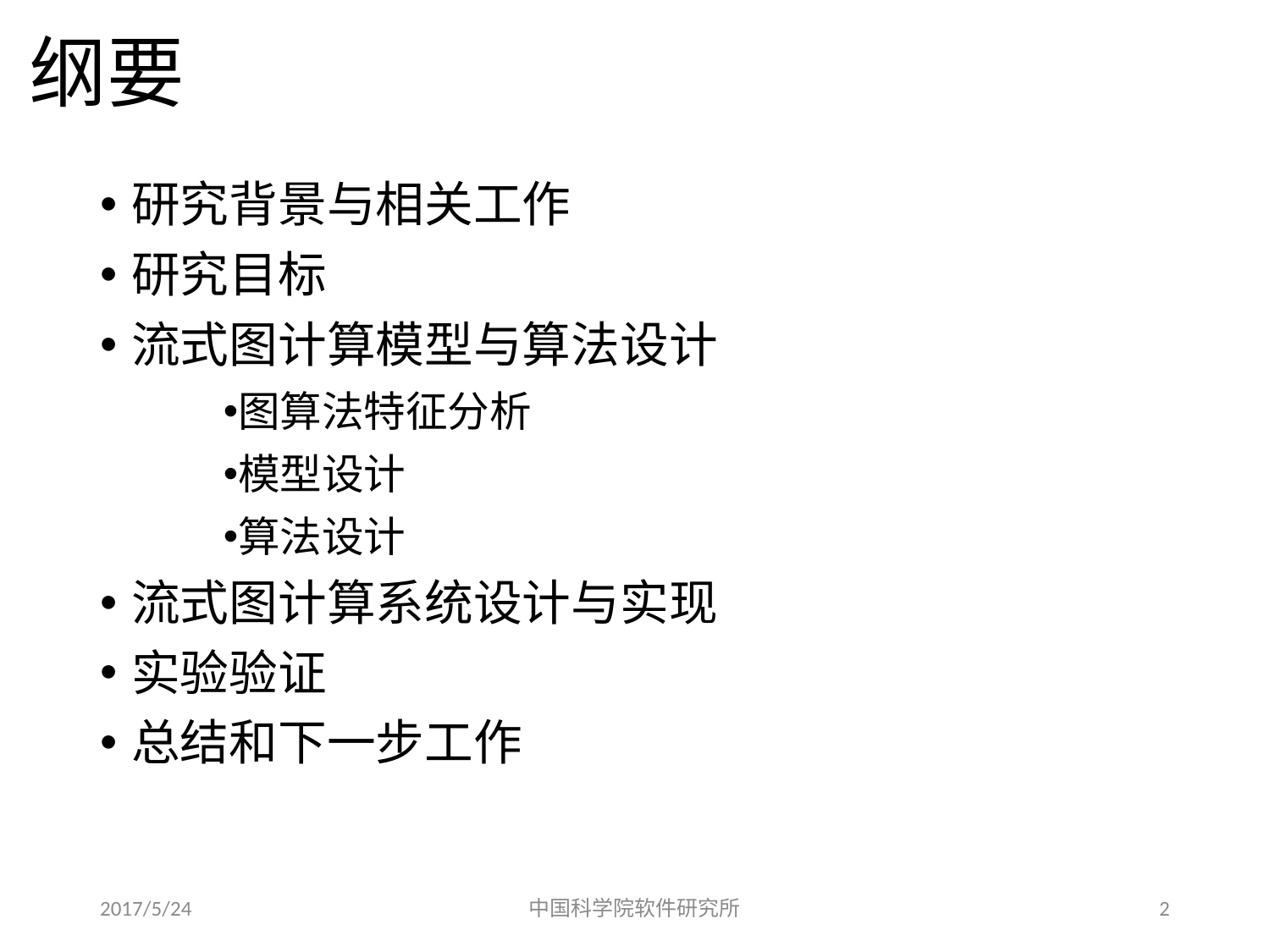

# 纲要
研究背景与相关工作
研究目标
流式图计算模型与算法设计
图算法特征分析
模型设计
算法设计
流式图计算系统设计与实现
实验验证
总结和下一步工作
2017/5/24
中国科学院软件研究所
2